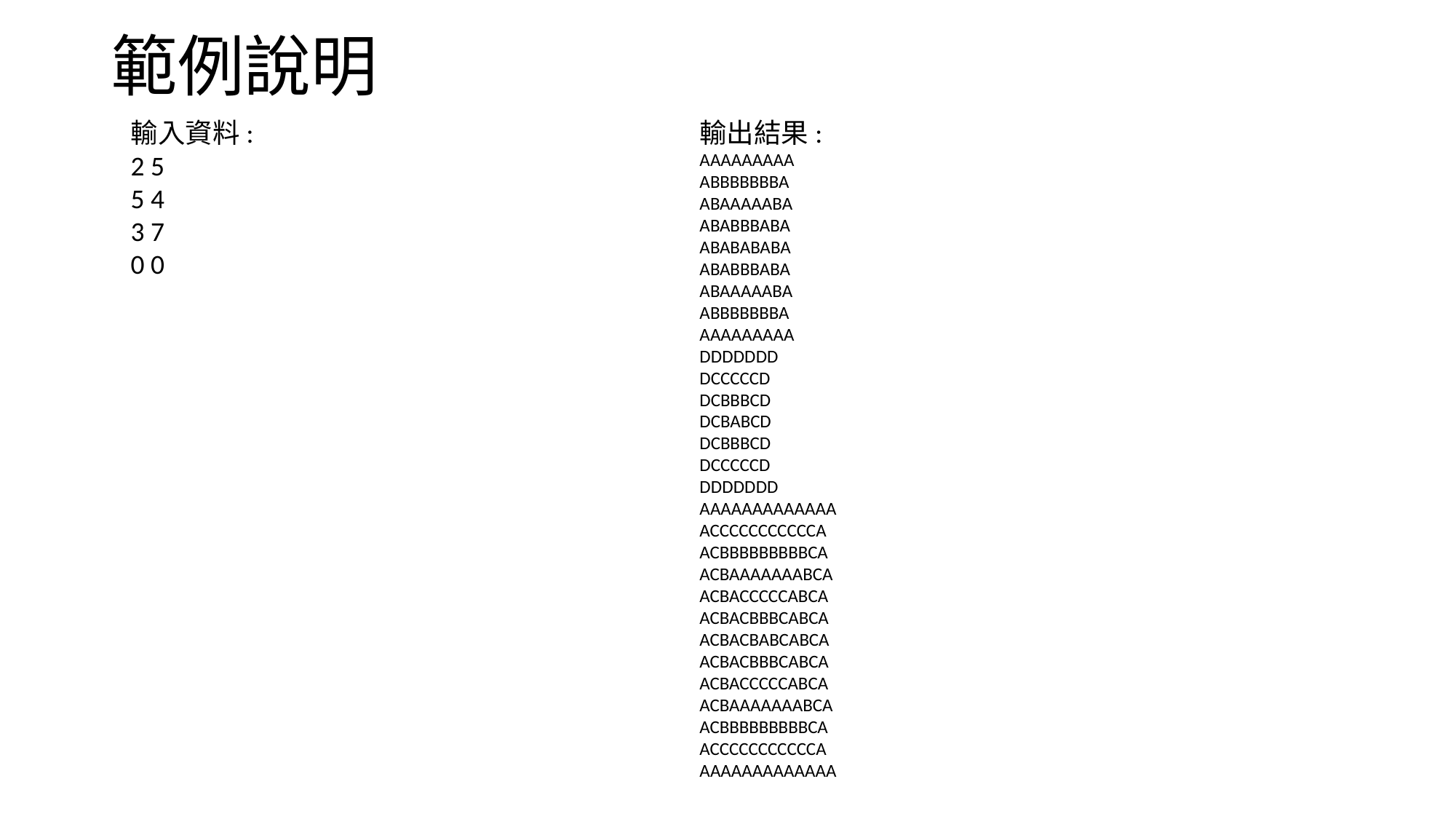

# 範例說明
輸入資料:
2 5
5 4
3 7
0 0
輸出結果:
AAAAAAAAA
ABBBBBBBA
ABAAAAABA
ABABBBABA
ABABABABA
ABABBBABA
ABAAAAABA
ABBBBBBBA
AAAAAAAAA
DDDDDDD
DCCCCCD
DCBBBCD
DCBABCD
DCBBBCD
DCCCCCD
DDDDDDD
AAAAAAAAAAAAA
ACCCCCCCCCCCA
ACBBBBBBBBBCA
ACBAAAAAAABCA
ACBACCCCCABCA
ACBACBBBCABCA
ACBACBABCABCA
ACBACBBBCABCA
ACBACCCCCABCA
ACBAAAAAAABCA
ACBBBBBBBBBCA
ACCCCCCCCCCCA
AAAAAAAAAAAAA